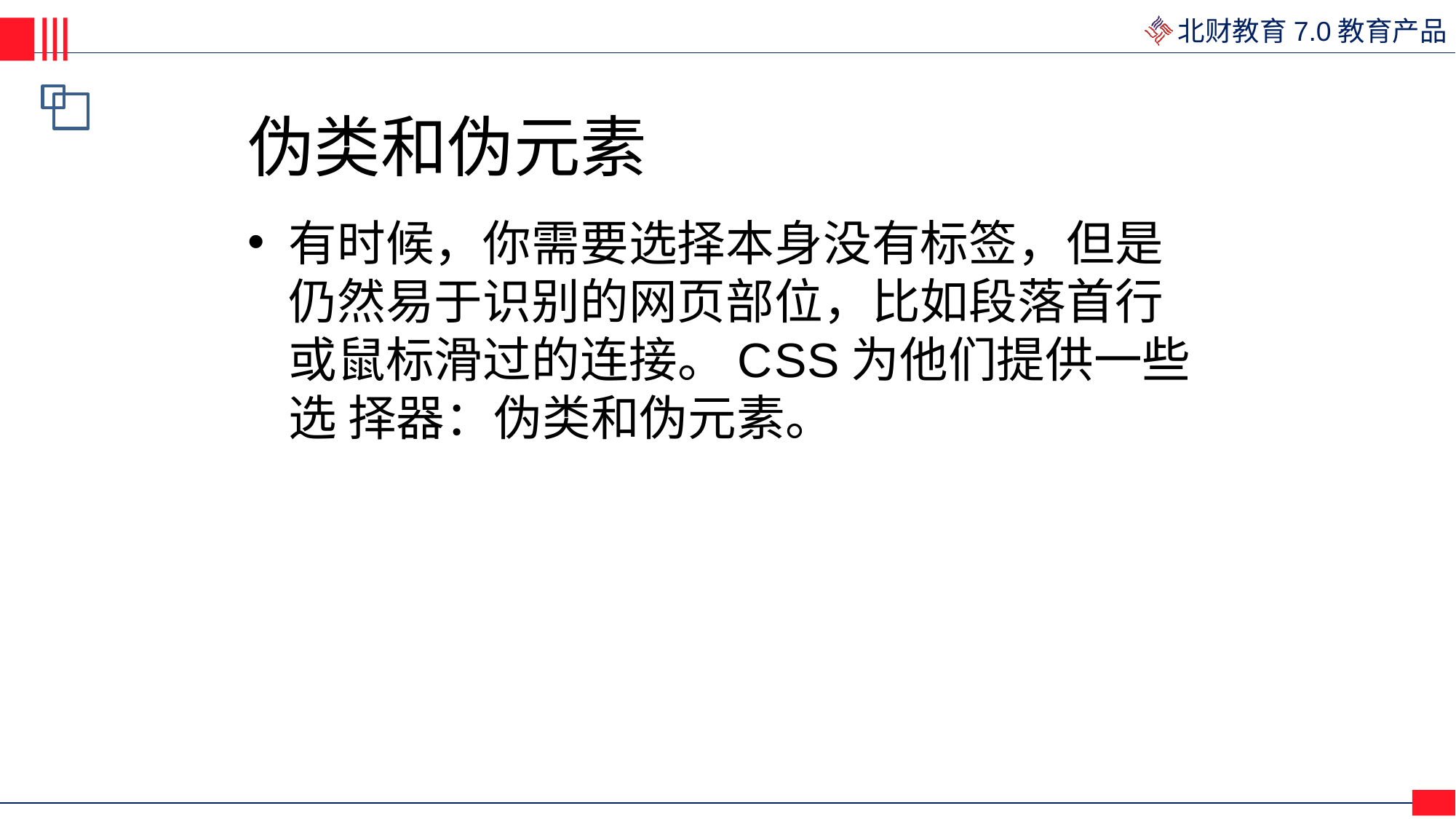

# 伪类和伪元素
有时候，你需要选择本身没有标签，但是 仍然易于识别的网页部位，比如段落首行 或鼠标滑过的连接。CSS为他们提供一些选 择器：伪类和伪元素。